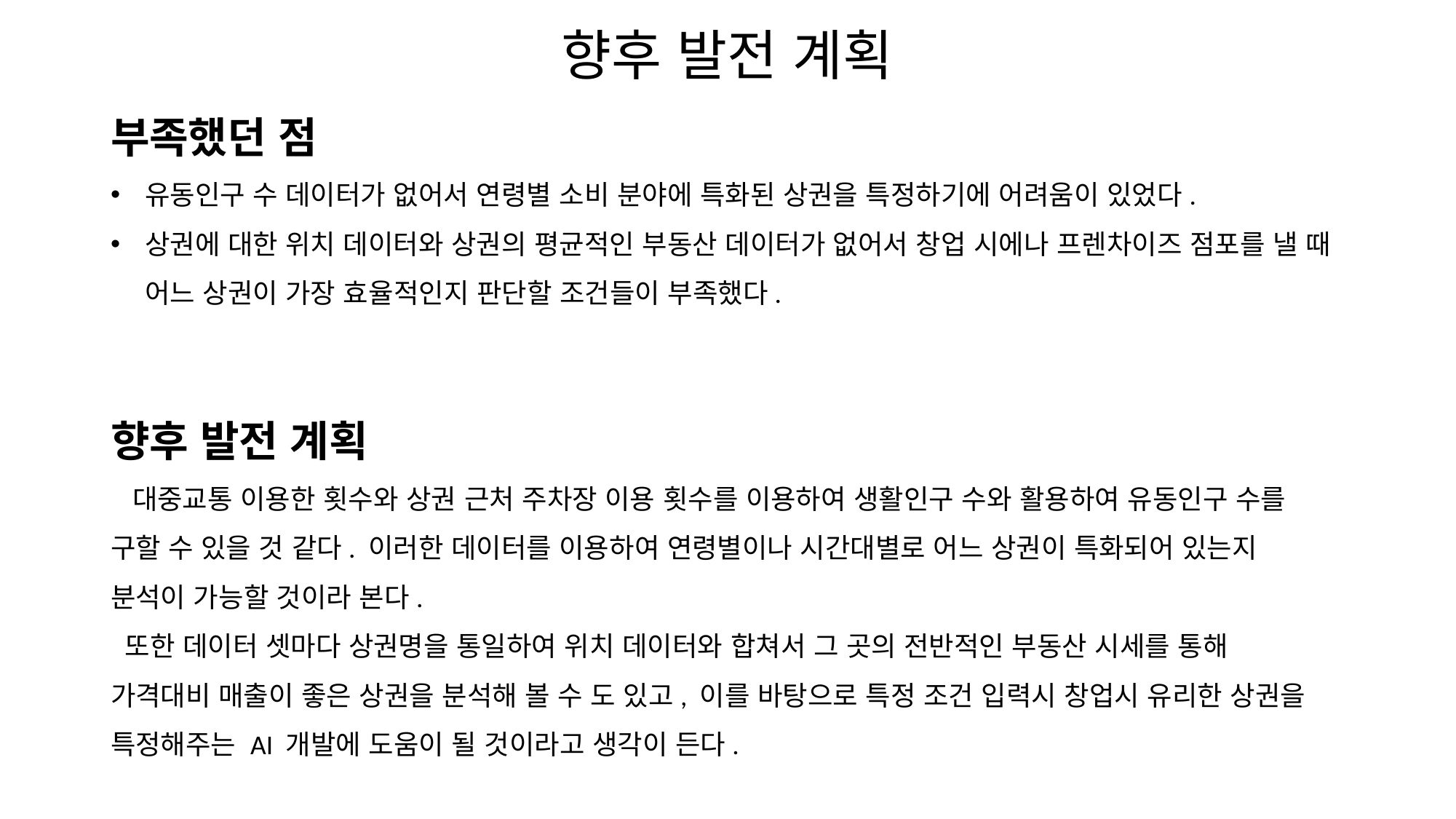

# 향후 발전 계획
부족했던 점
유동인구 수 데이터가 없어서 연령별 소비 분야에 특화된 상권을 특정하기에 어려움이 있었다.
상권에 대한 위치 데이터와 상권의 평균적인 부동산 데이터가 없어서 창업 시에나 프렌차이즈 점포를 낼 때 어느 상권이 가장 효율적인지 판단할 조건들이 부족했다.

향후 발전 계획
  대중교통 이용한 횟수와 상권 근처 주차장 이용 횟수를 이용하여 생활인구 수와 활용하여 유동인구 수를 구할 수 있을 것 같다. 이러한 데이터를 이용하여 연령별이나 시간대별로 어느 상권이 특화되어 있는지 분석이 가능할 것이라 본다.
 또한 데이터 셋마다 상권명을 통일하여 위치 데이터와 합쳐서 그 곳의 전반적인 부동산 시세를 통해 가격대비 매출이 좋은 상권을 분석해 볼 수 도 있고, 이를 바탕으로 특정 조건 입력시 창업시 유리한 상권을 특정해주는 AI 개발에 도움이 될 것이라고 생각이 든다.